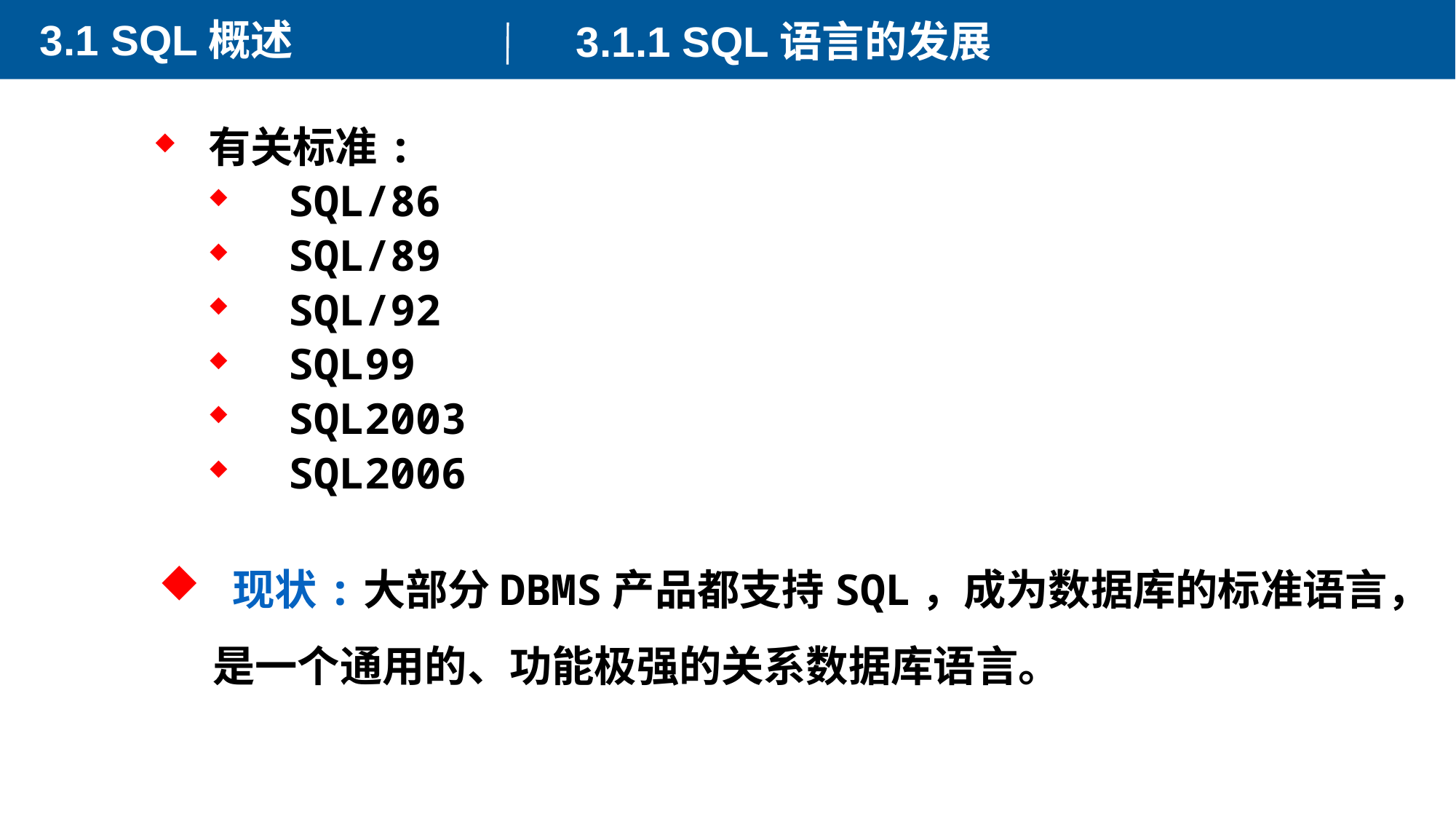

3.1 SQL概述
3.1.1 SQL语言的发展
有关标准:
 SQL/86
 SQL/89
 SQL/92
 SQL99
 SQL2003
 SQL2006
 现状:大部分DBMS产品都支持SQL，成为数据库的标准语言，是一个通用的、功能极强的关系数据库语言。